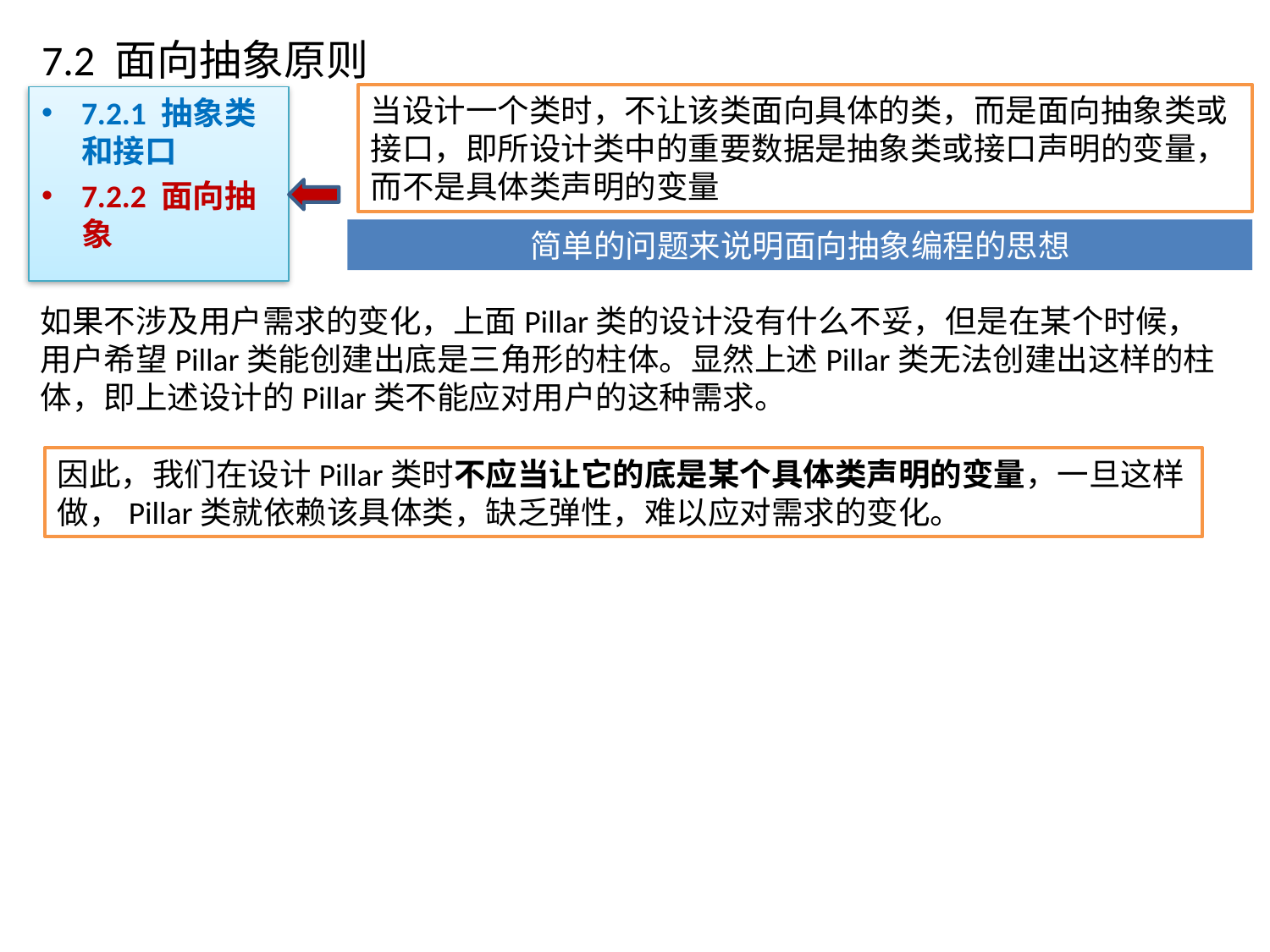

# 7.2 面向抽象原则
当设计一个类时，不让该类面向具体的类，而是面向抽象类或接口，即所设计类中的重要数据是抽象类或接口声明的变量，而不是具体类声明的变量
7.2.1 抽象类和接口
7.2.2 面向抽象

简单的问题来说明面向抽象编程的思想
如果不涉及用户需求的变化，上面Pillar类的设计没有什么不妥，但是在某个时候，用户希望Pillar类能创建出底是三角形的柱体。显然上述Pillar类无法创建出这样的柱体，即上述设计的Pillar类不能应对用户的这种需求。
因此，我们在设计Pillar类时不应当让它的底是某个具体类声明的变量，一旦这样做，Pillar类就依赖该具体类，缺乏弹性，难以应对需求的变化。